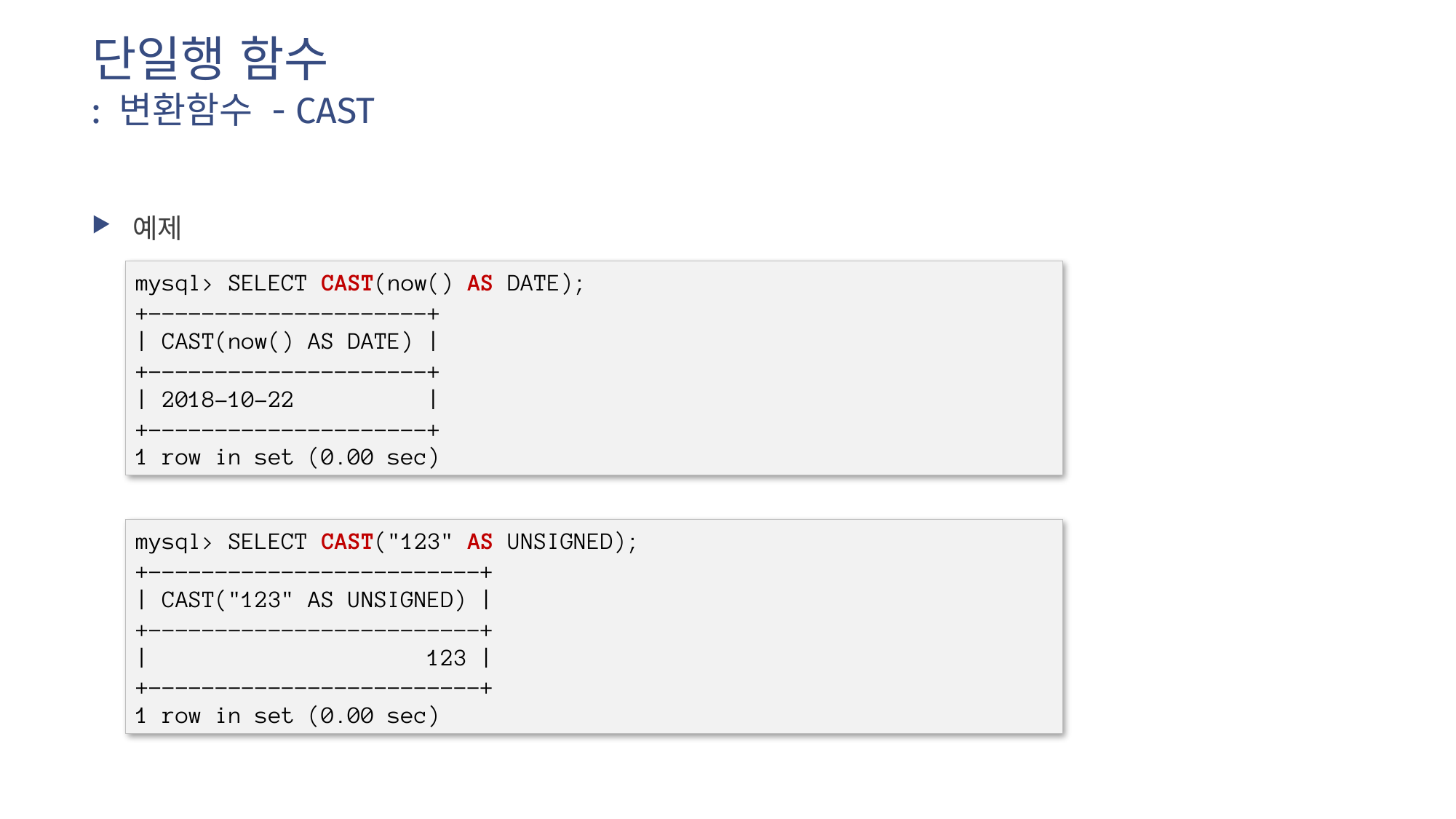

# 단일행 함수 : 변환함수 - CAST

예제

mysql> SELECT CAST(now() AS DATE);
+---------------------+
| CAST(now() AS DATE) |
+---------------------+
| 2018-10-22          |
+---------------------+
1 row in set (0.00 sec)
mysql> SELECT CAST("123" AS UNSIGNED);
+-------------------------+
| CAST("123" AS UNSIGNED) |
+-------------------------+
|                     123 |
+-------------------------+
1 row in set (0.00 sec)